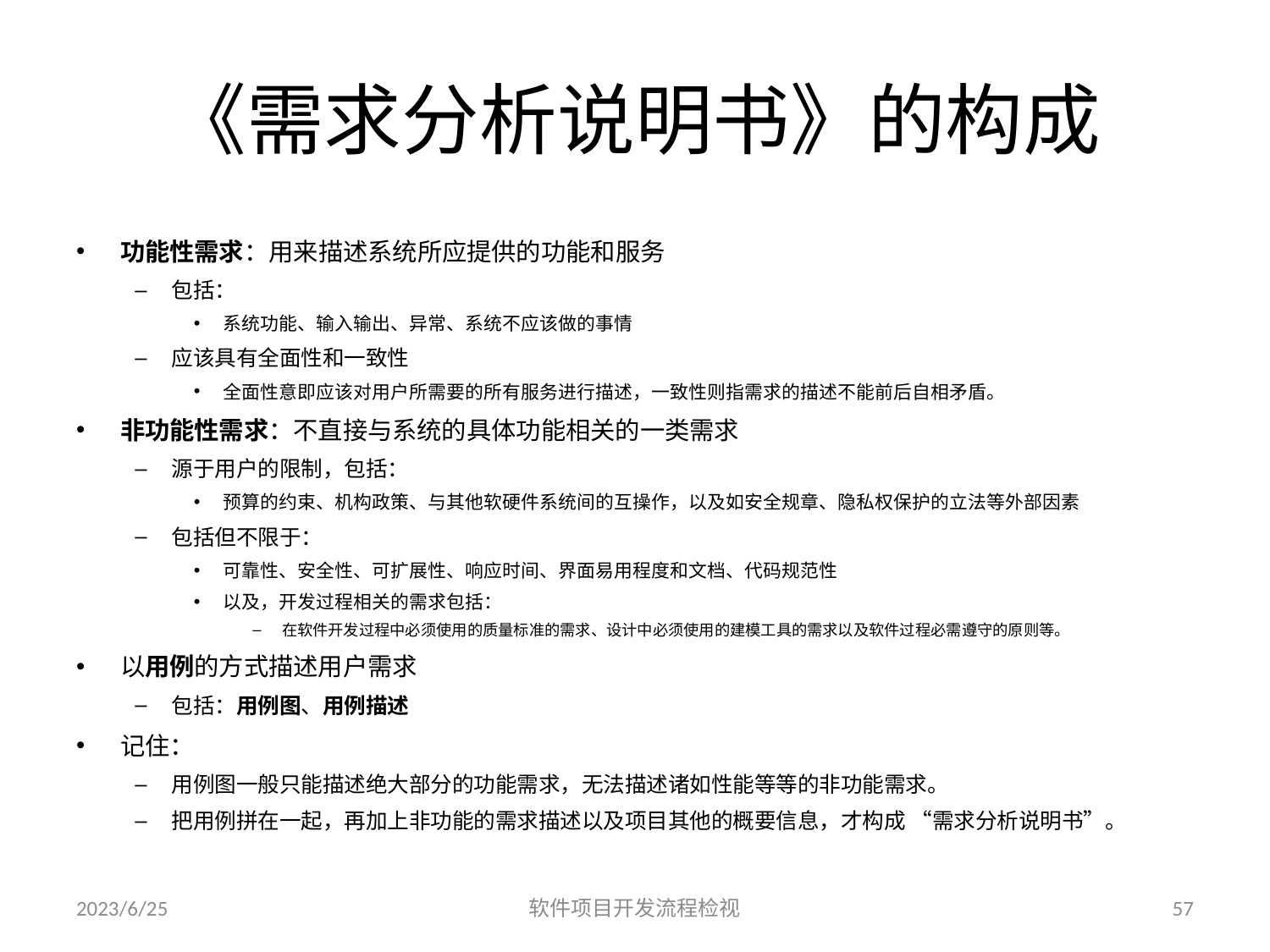

# 《需求分析说明书》的构成
功能性需求：用来描述系统所应提供的功能和服务
包括：
系统功能、输入输出、异常、系统不应该做的事情
应该具有全面性和一致性
全面性意即应该对用户所需要的所有服务进行描述，一致性则指需求的描述不能前后自相矛盾。
非功能性需求：不直接与系统的具体功能相关的一类需求
源于用户的限制，包括：
预算的约束、机构政策、与其他软硬件系统间的互操作，以及如安全规章、隐私权保护的立法等外部因素
包括但不限于：
可靠性、安全性、可扩展性、响应时间、界面易用程度和文档、代码规范性
以及，开发过程相关的需求包括：
在软件开发过程中必须使用的质量标准的需求、设计中必须使用的建模工具的需求以及软件过程必需遵守的原则等。
以用例的方式描述用户需求
包括：用例图、用例描述
记住：
用例图一般只能描述绝大部分的功能需求，无法描述诸如性能等等的非功能需求。
把用例拼在一起，再加上非功能的需求描述以及项目其他的概要信息，才构成 “需求分析说明书”。
2023/6/25
软件项目开发流程检视
57